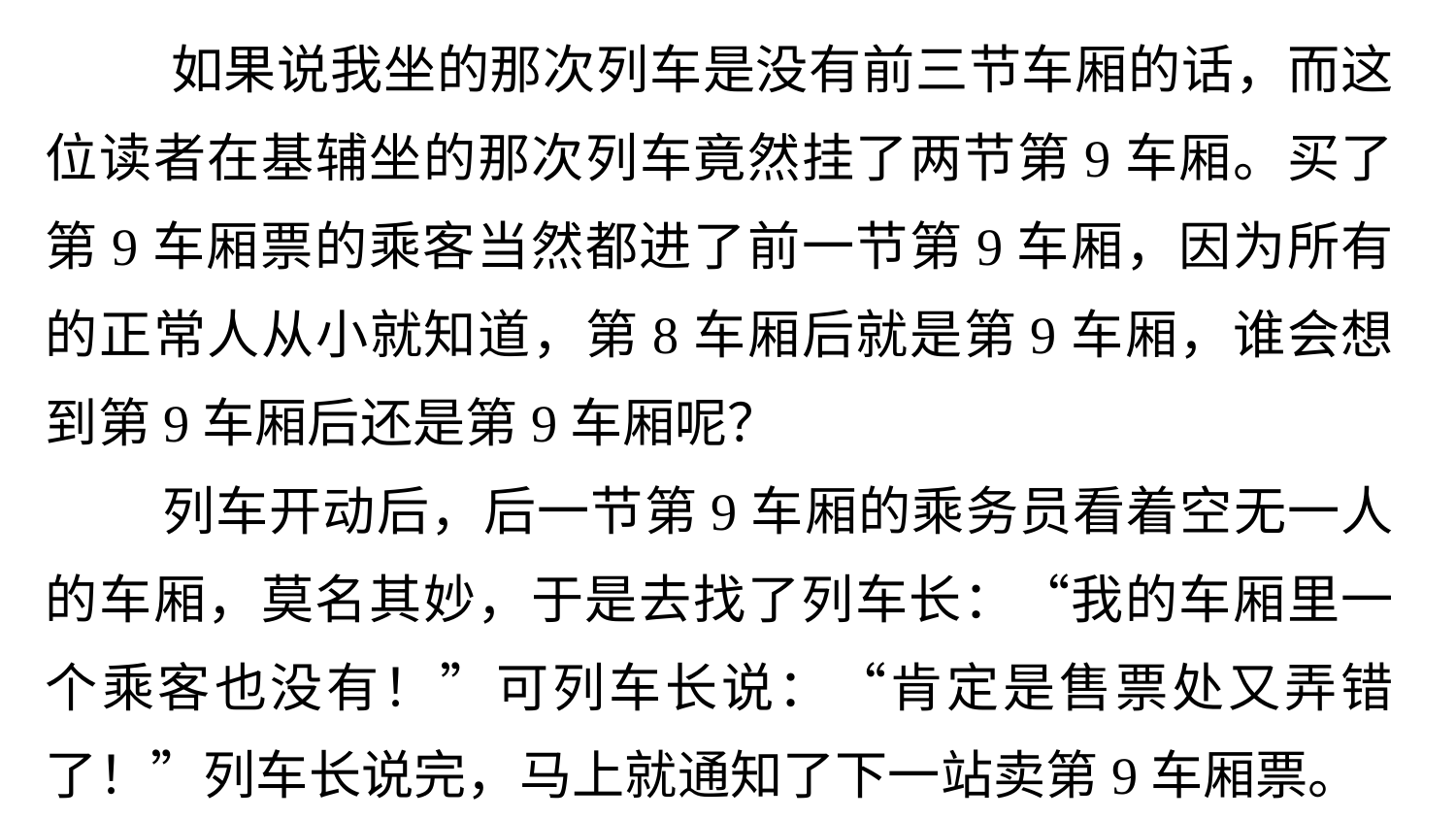

如果说我坐的那次列车是没有前三节车厢的话，而这位读者在基辅坐的那次列车竟然挂了两节第9车厢。买了第9车厢票的乘客当然都进了前一节第9车厢，因为所有的正常人从小就知道，第8车厢后就是第9车厢，谁会想到第9车厢后还是第9车厢呢？
        列车开动后，后一节第9车厢的乘务员看着空无一人的车厢，莫名其妙，于是去找了列车长：“我的车厢里一个乘客也没有！”可列车长说：“肯定是售票处又弄错了！”列车长说完，马上就通知了下一站卖第9车厢票。